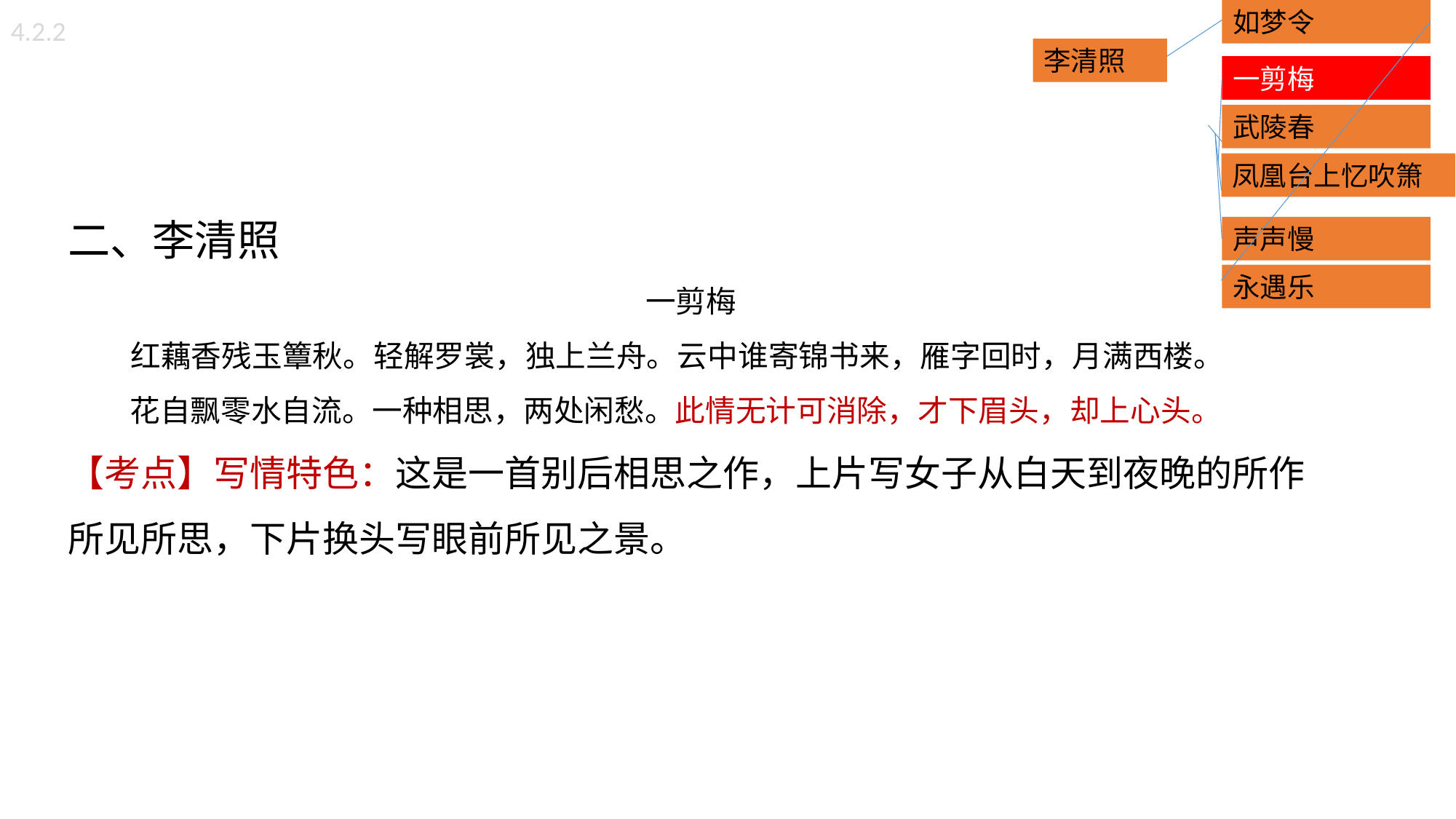

如梦令
4.2.2
李清照
一剪梅
武陵春
凤凰台上忆吹箫
二、李清照
一剪梅
        红藕香残玉簟秋。轻解罗裳，独上兰舟。云中谁寄锦书来，雁字回时，月满西楼。
        花自飘零水自流。一种相思，两处闲愁。此情无计可消除，才下眉头，却上心头。
【考点】写情特色：这是一首别后相思之作，上片写女子从白天到夜晚的所作  所见所思，下片换头写眼前所见之景。
声声慢
永遇乐